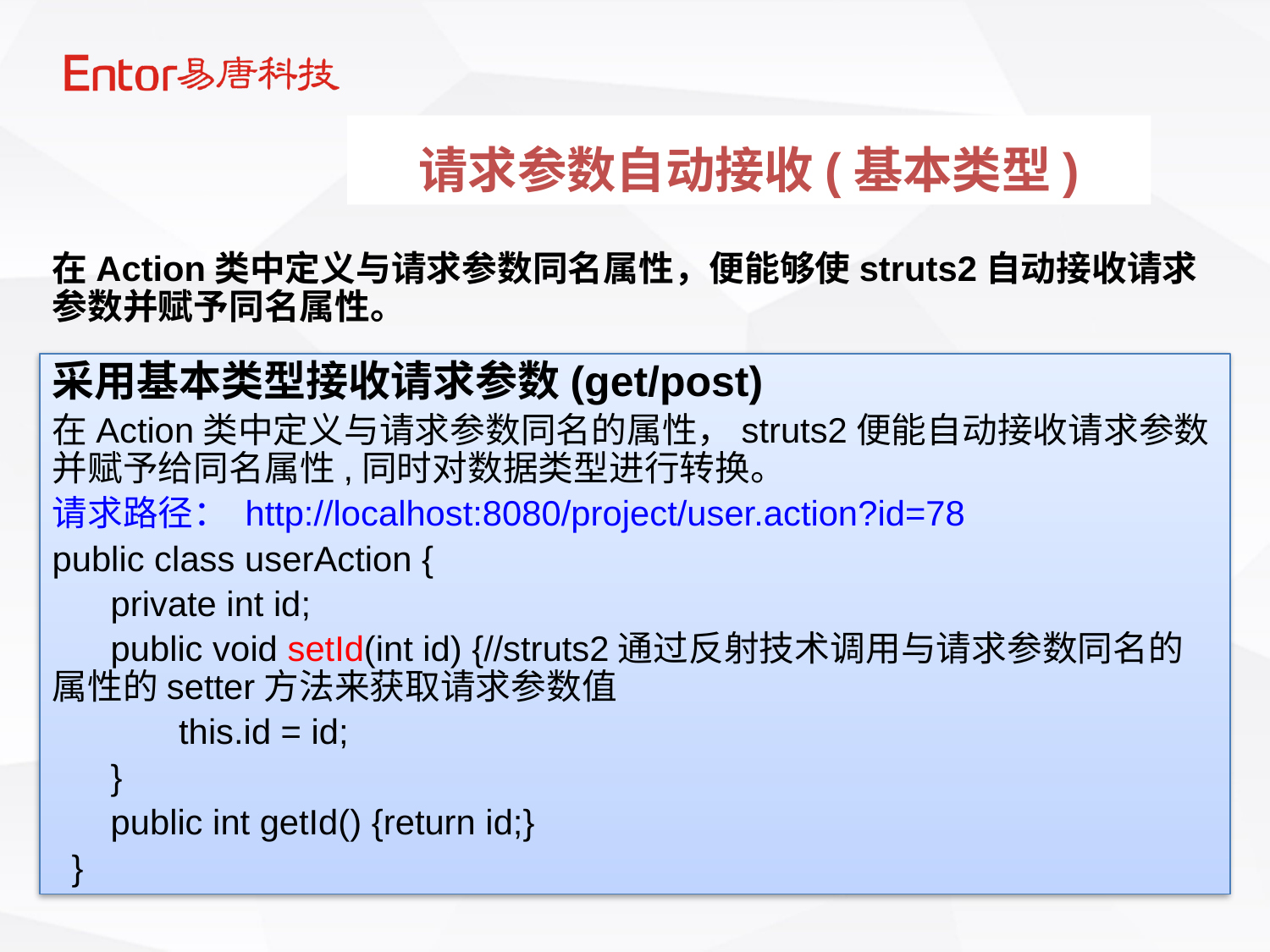

请求参数自动接收(基本类型)
在Action类中定义与请求参数同名属性，便能够使struts2自动接收请求参数并赋予同名属性。
采用基本类型接收请求参数(get/post)
在Action类中定义与请求参数同名的属性，struts2便能自动接收请求参数并赋予给同名属性,同时对数据类型进行转换。
请求路径： http://localhost:8080/project/user.action?id=78
public class userAction {
      private int id;
      public void setId(int id) {//struts2通过反射技术调用与请求参数同名的属性的setter方法来获取请求参数值
             this.id = id;
      }
      public int getId() {return id;}
  }